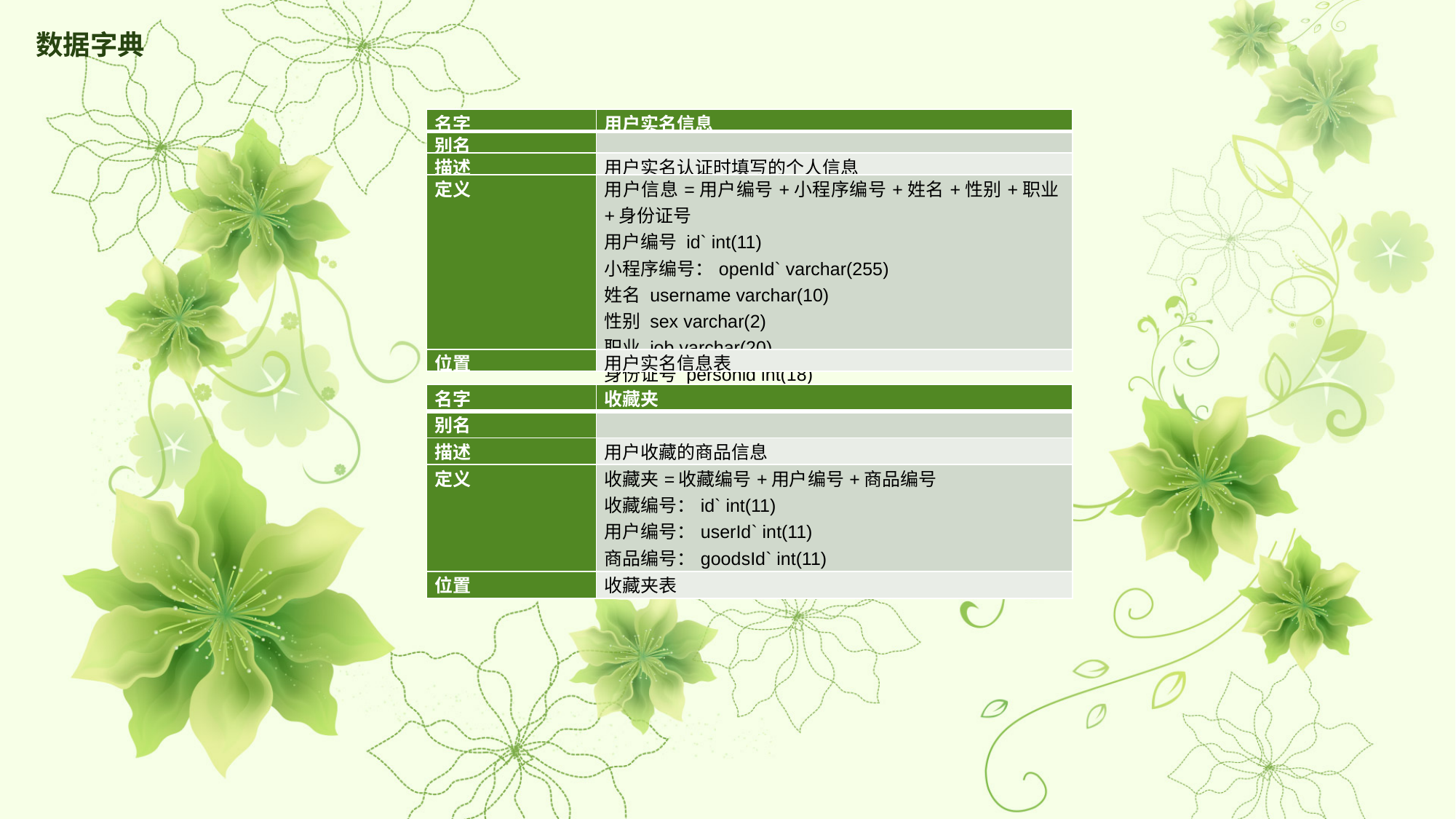

数据字典
| 名字 | 用户实名信息 |
| --- | --- |
| 别名 |  |
| 描述 | 用户实名认证时填写的个人信息 |
| 定义 | 用户信息=用户编号+小程序编号+姓名+性别+职业+身份证号 用户编号 id` int(11) 小程序编号：openId` varchar(255) 姓名 username varchar(10) 性别 sex varchar(2) 职业 job varchar(20) 身份证号 personid int(18) |
| 位置 | 用户实名信息表 |
| 名字 | 收藏夹 |
| --- | --- |
| 别名 |  |
| 描述 | 用户收藏的商品信息 |
| 定义 | 收藏夹=收藏编号+用户编号+商品编号 收藏编号：id` int(11) 用户编号：userId` int(11) 商品编号：goodsId` int(11) |
| 位置 | 收藏夹表 |